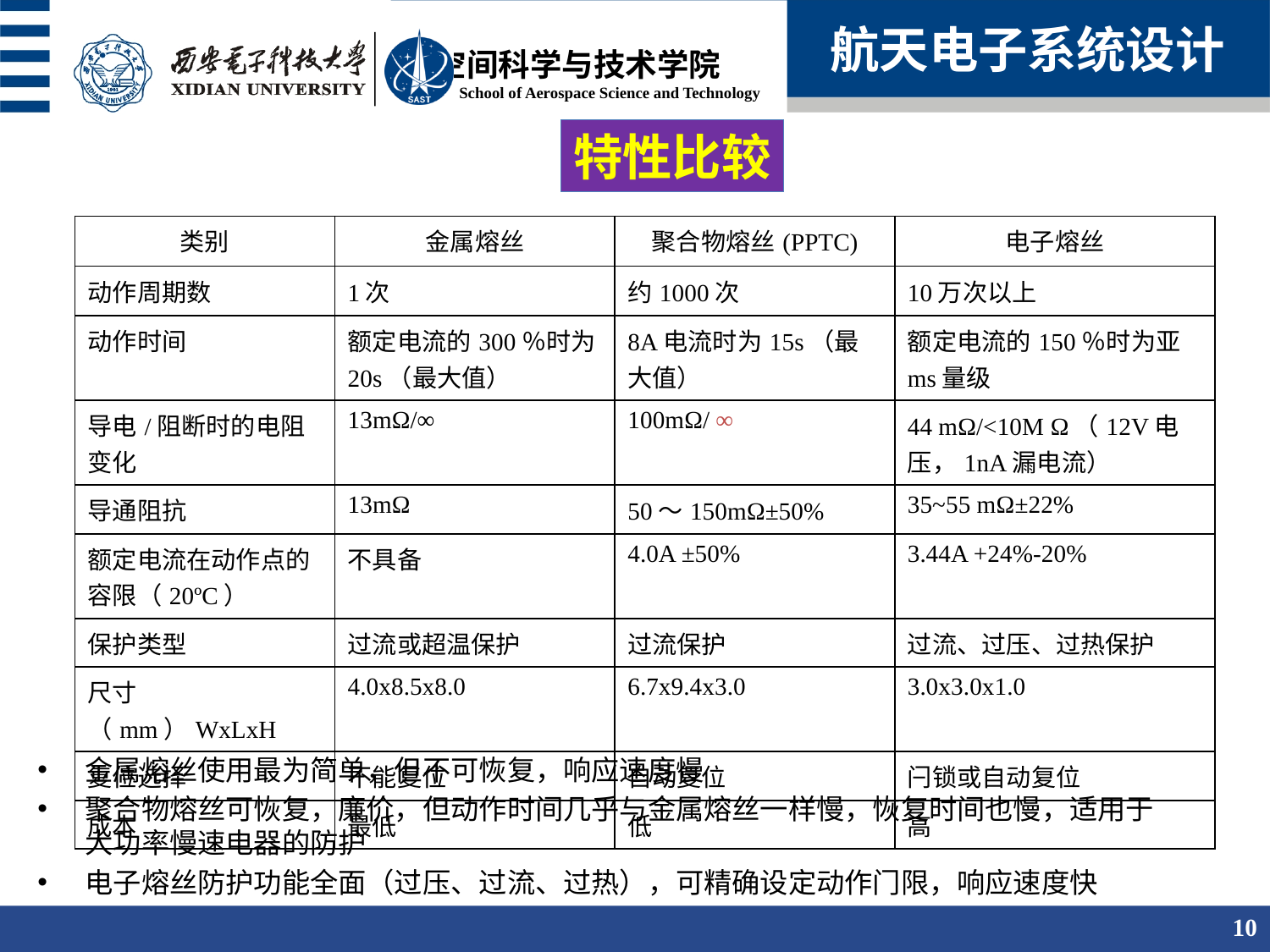

航天电子系统设计
特性比较
| 类别 | 金属熔丝 | 聚合物熔丝(PPTC) | 电子熔丝 |
| --- | --- | --- | --- |
| 动作周期数 | 1次 | 约1000次 | 10万次以上 |
| 动作时间 | 额定电流的300％时为20s（最大值） | 8A电流时为15s（最大值） | 额定电流的150％时为亚ms量级 |
| 导电/阻断时的电阻变化 | 13mΩ/∞ | 100mΩ/ ∞ | 44 mΩ/<10M Ω（12V电压，1nA漏电流） |
| 导通阻抗 | 13mΩ | 50～150mΩ±50% | 35~55 mΩ±22% |
| 额定电流在动作点的容限（20ºC） | 不具备 | 4.0A ±50% | 3.44A +24%-20% |
| 保护类型 | 过流或超温保护 | 过流保护 | 过流、过压、过热保护 |
| 尺寸（mm）WxLxH | 4.0x8.5x8.0 | 6.7x9.4x3.0 | 3.0x3.0x1.0 |
| 复位选择 | 不能复位 | 自动复位 | 闩锁或自动复位 |
| 成本 | 最低 | 低 | 高 |
金属熔丝使用最为简单，但不可恢复，响应速度慢
聚合物熔丝可恢复，廉价，但动作时间几乎与金属熔丝一样慢，恢复时间也慢，适用于大功率慢速电器的防护
电子熔丝防护功能全面（过压、过流、过热），可精确设定动作门限，响应速度快